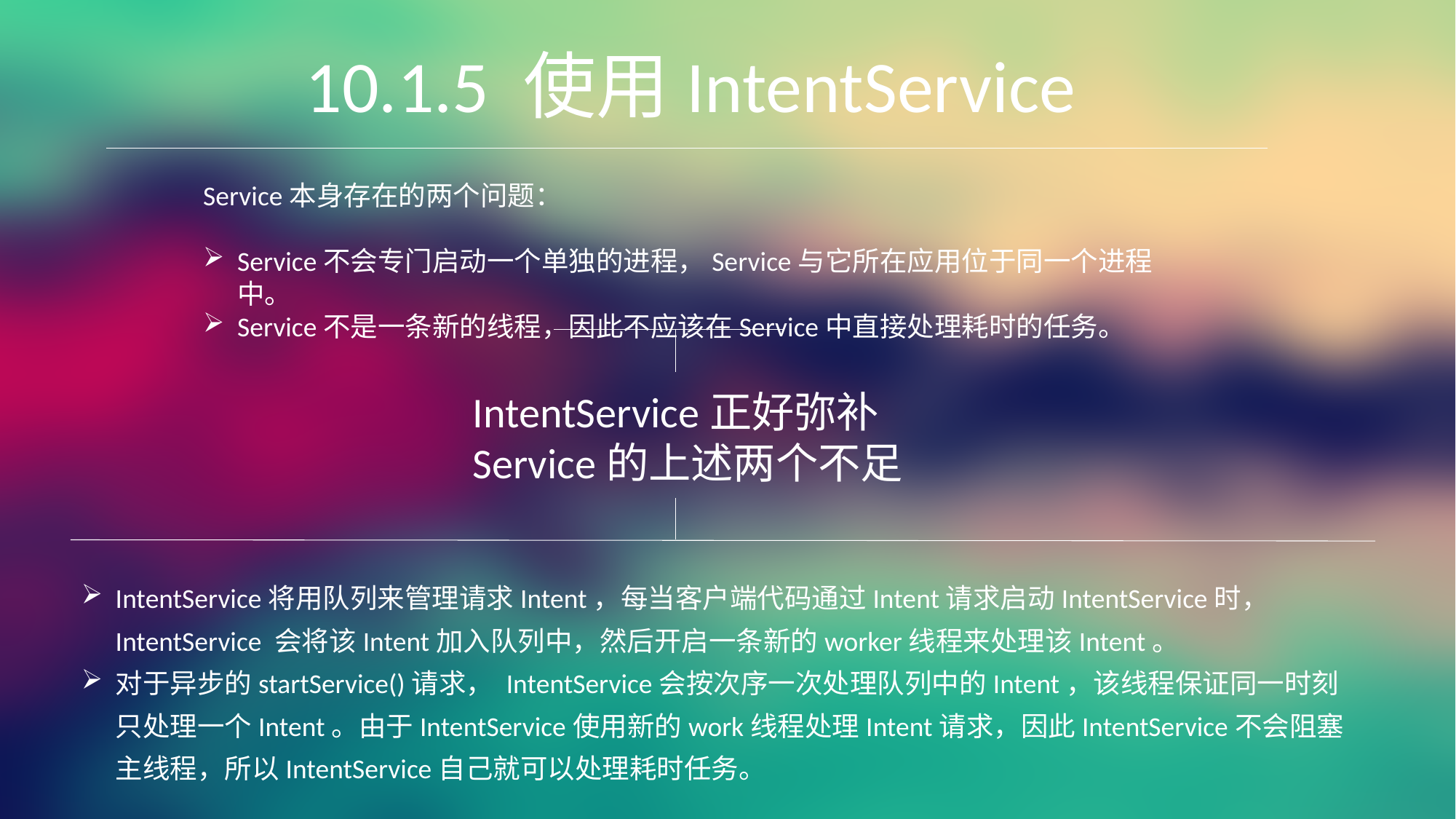

10.1.5 使用IntentService
Service本身存在的两个问题：

Service不会专门启动一个单独的进程，Service与它所在应用位于同一个进程中。
Service不是一条新的线程，因此不应该在Service中直接处理耗时的任务。
IntentService正好弥补
Service的上述两个不足
IntentService将用队列来管理请求Intent，每当客户端代码通过Intent请求启动IntentService时， IntentService 会将该Intent加入队列中，然后开启一条新的worker线程来处理该Intent。
对于异步的startService()请求， IntentService会按次序一次处理队列中的Intent，该线程保证同一时刻只处理一个Intent。由于IntentService使用新的work线程处理Intent请求，因此IntentService不会阻塞主线程，所以IntentService自己就可以处理耗时任务。